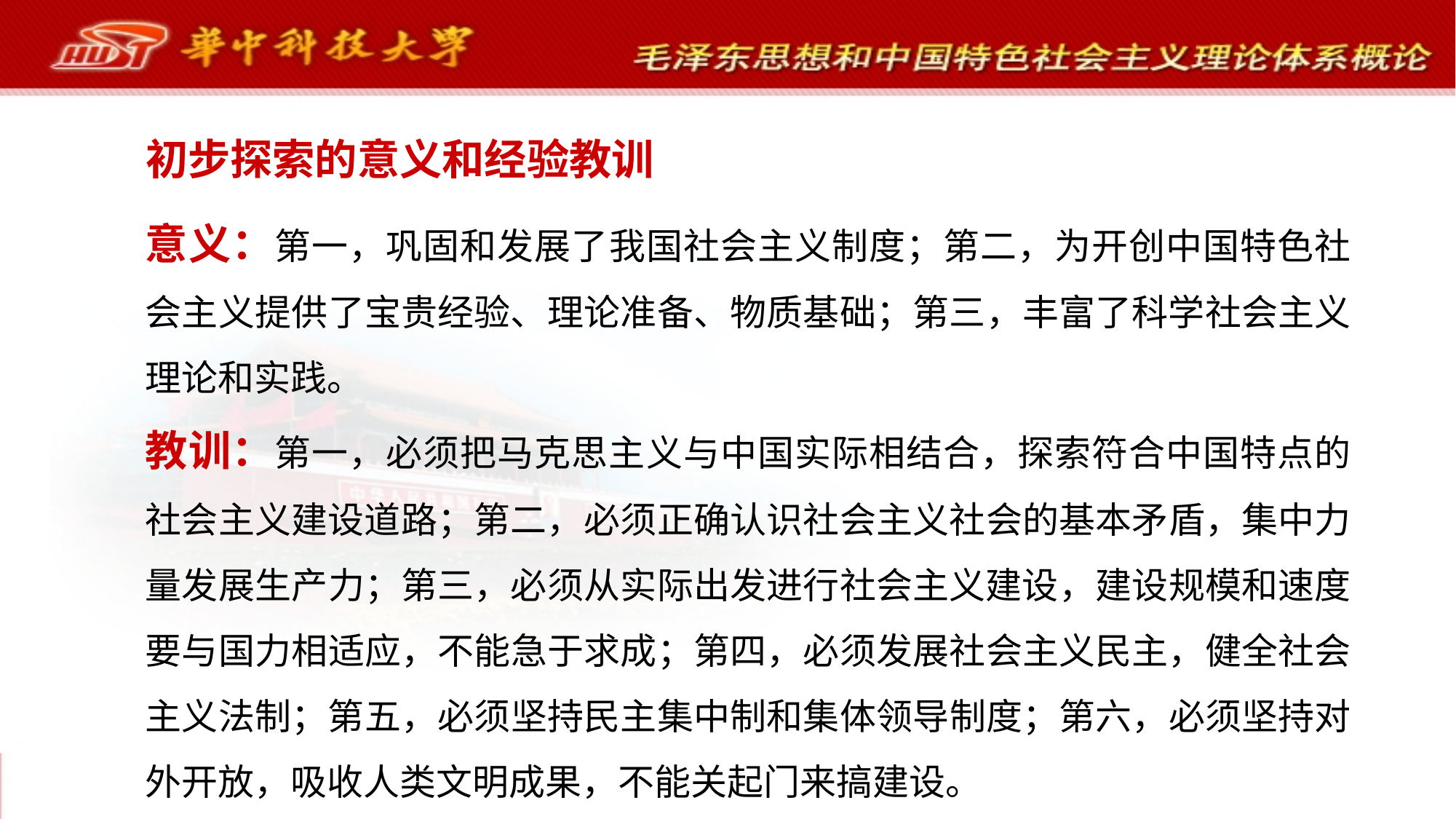

# 初步探索的意义和经验教训
意义：第一，巩固和发展了我国社会主义制度；第二，为开创中国特色社会主义提供了宝贵经验、理论准备、物质基础；第三，丰富了科学社会主义理论和实践。
教训：第一，必须把马克思主义与中国实际相结合，探索符合中国特点的社会主义建设道路；第二，必须正确认识社会主义社会的基本矛盾，集中力量发展生产力；第三，必须从实际出发进行社会主义建设，建设规模和速度要与国力相适应，不能急于求成；第四，必须发展社会主义民主，健全社会主义法制；第五，必须坚持民主集中制和集体领导制度；第六，必须坚持对外开放，吸收人类文明成果，不能关起门来搞建设。